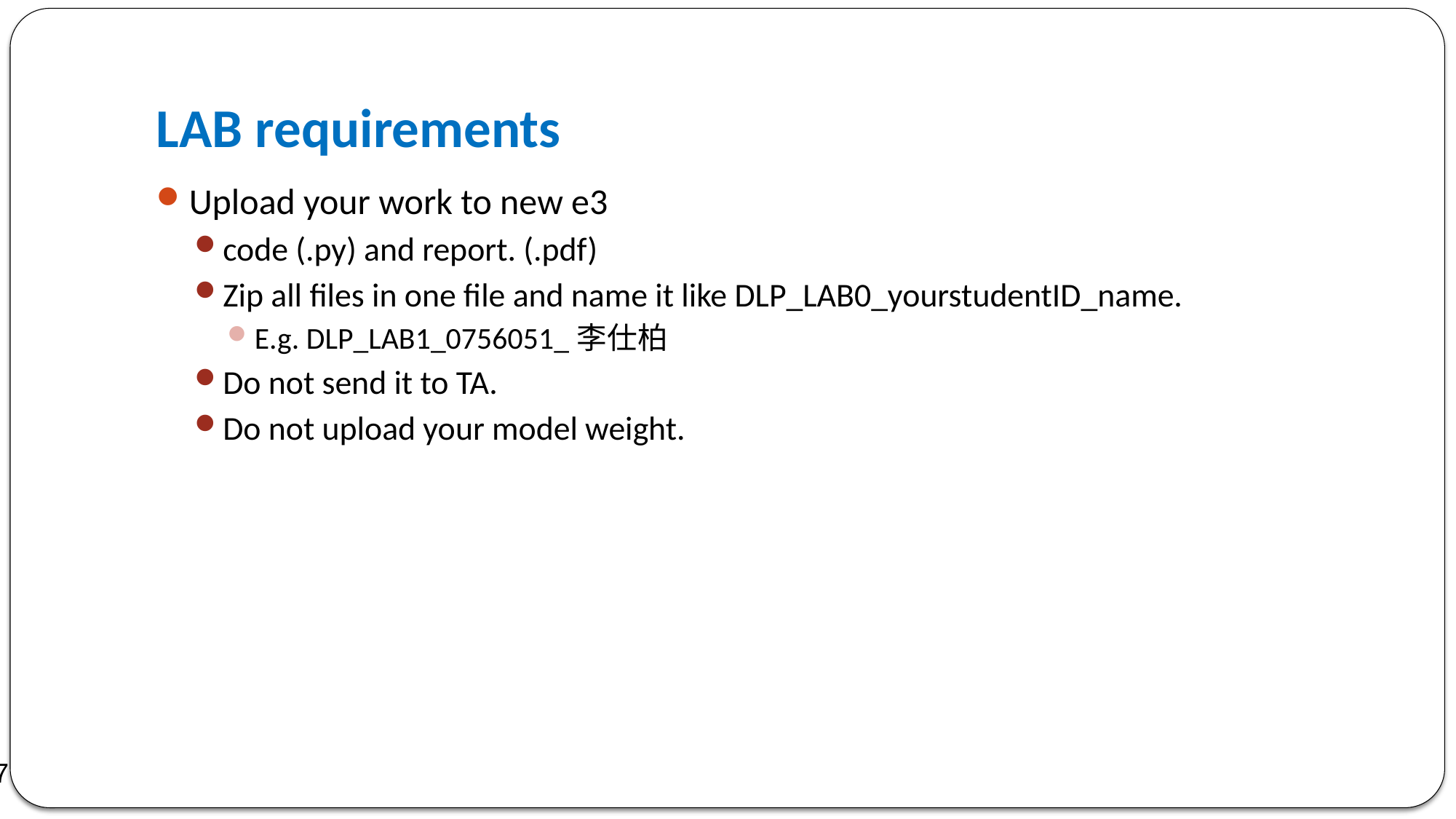

# LAB requirements
Upload your work to new e3
code (.py) and report. (.pdf)
Zip all files in one file and name it like DLP_LAB0_yourstudentID_name.
E.g. DLP_LAB1_0756051_李仕柏
Do not send it to TA.
Do not upload your model weight.